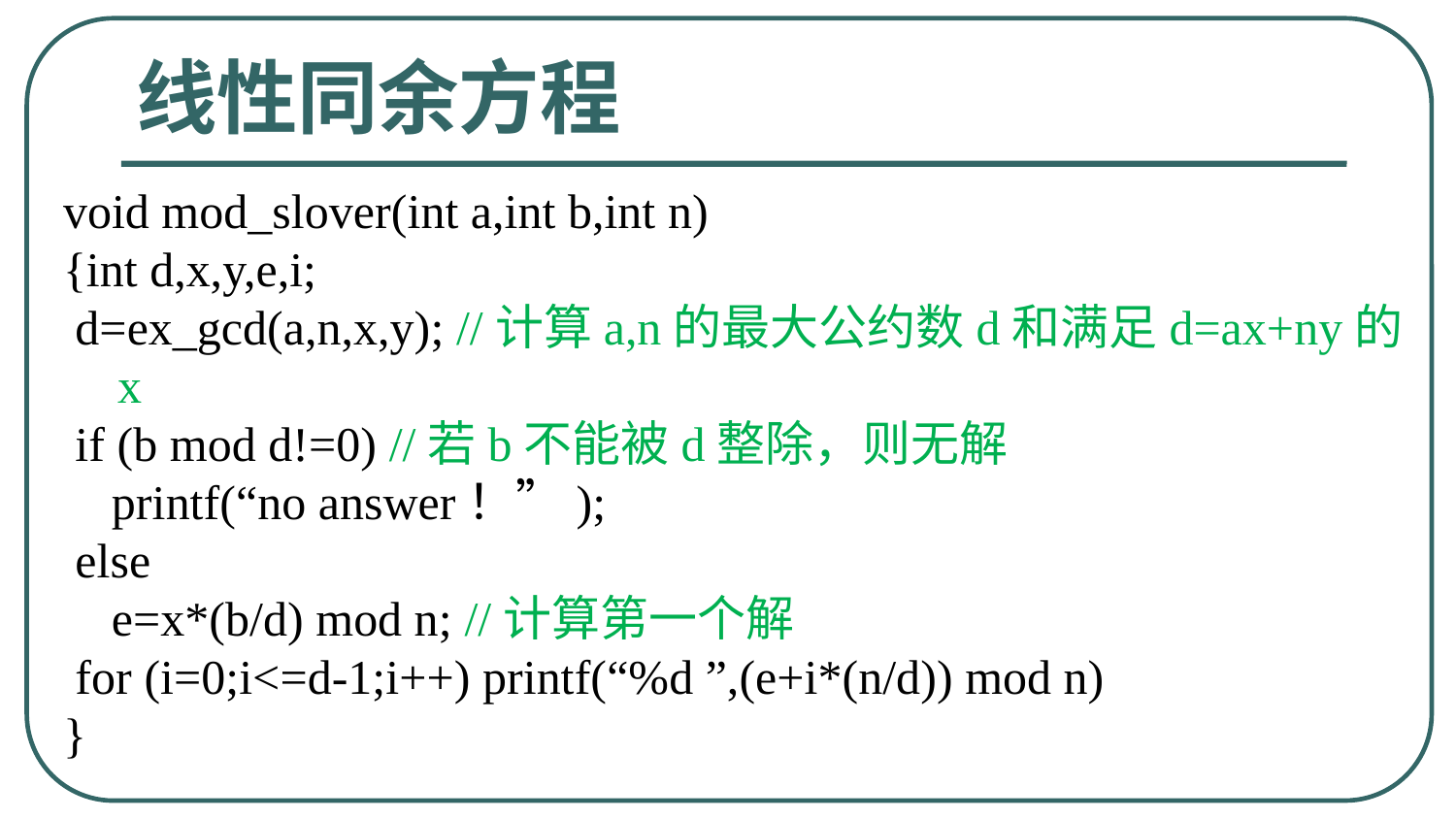

# 线性同余方程
void mod_slover(int a,int b,int n)
{int d,x,y,e,i;
 d=ex_gcd(a,n,x,y); //计算a,n的最大公约数d和满足d=ax+ny的x
 if (b mod d!=0) //若b不能被d整除，则无解
    printf(“no answer！”);
 else
    e=x*(b/d) mod n; //计算第一个解
 for (i=0;i<=d-1;i++) printf(“%d ”,(e+i*(n/d)) mod n)
}